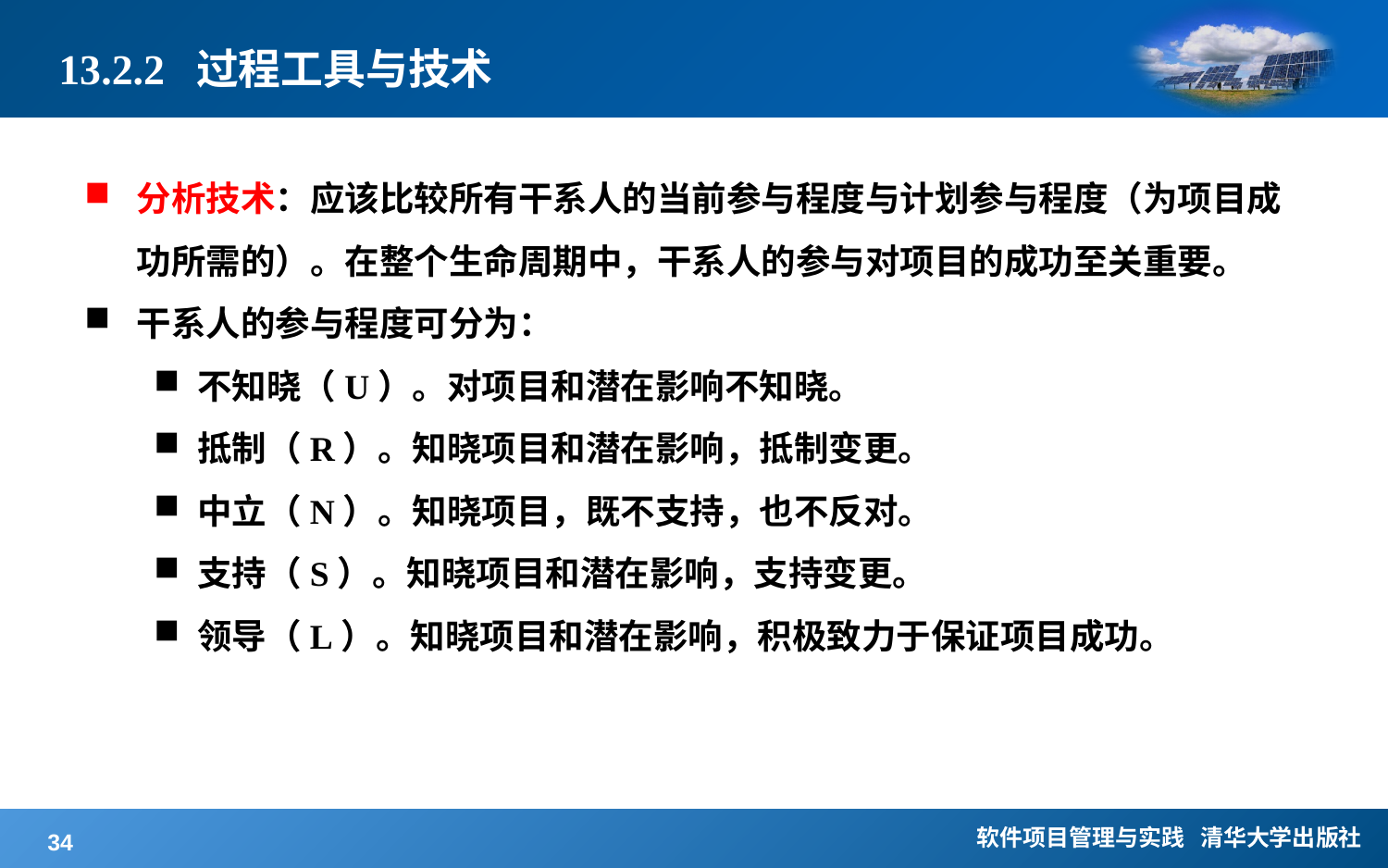

# 13.2.2  过程工具与技术
分析技术：应该比较所有干系人的当前参与程度与计划参与程度（为项目成功所需的）。在整个生命周期中，干系人的参与对项目的成功至关重要。
干系人的参与程度可分为：
不知晓（U）。对项目和潜在影响不知晓。
抵制（R）。知晓项目和潜在影响，抵制变更。
中立（N）。知晓项目，既不支持，也不反对。
支持（S）。知晓项目和潜在影响，支持变更。
领导（L）。知晓项目和潜在影响，积极致力于保证项目成功。